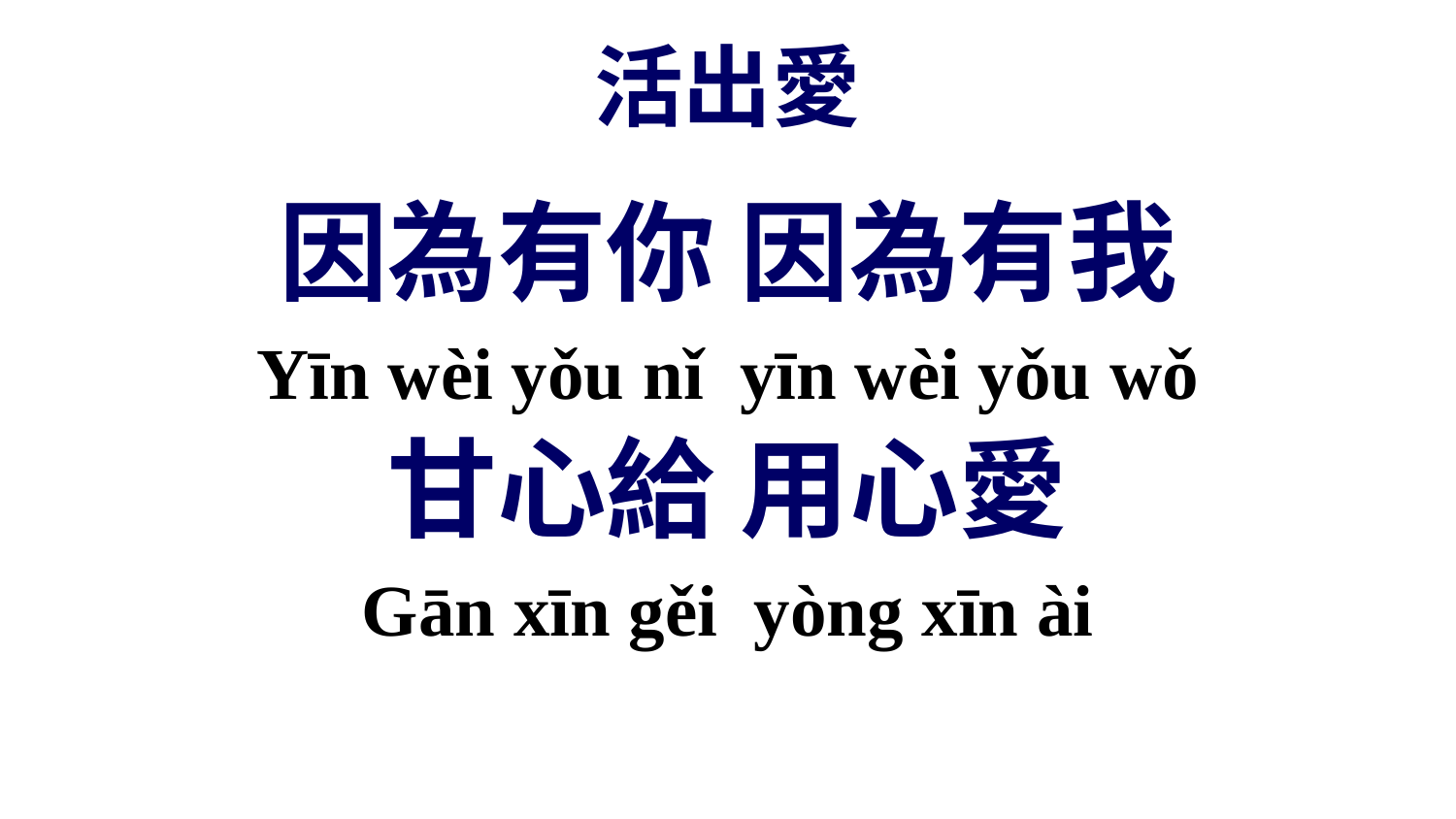

# 活出愛
因為有你 因為有我
Yīn wèi yǒu nǐ  yīn wèi yǒu wǒ
甘心給 用心愛
Gān xīn gěi  yòng xīn ài